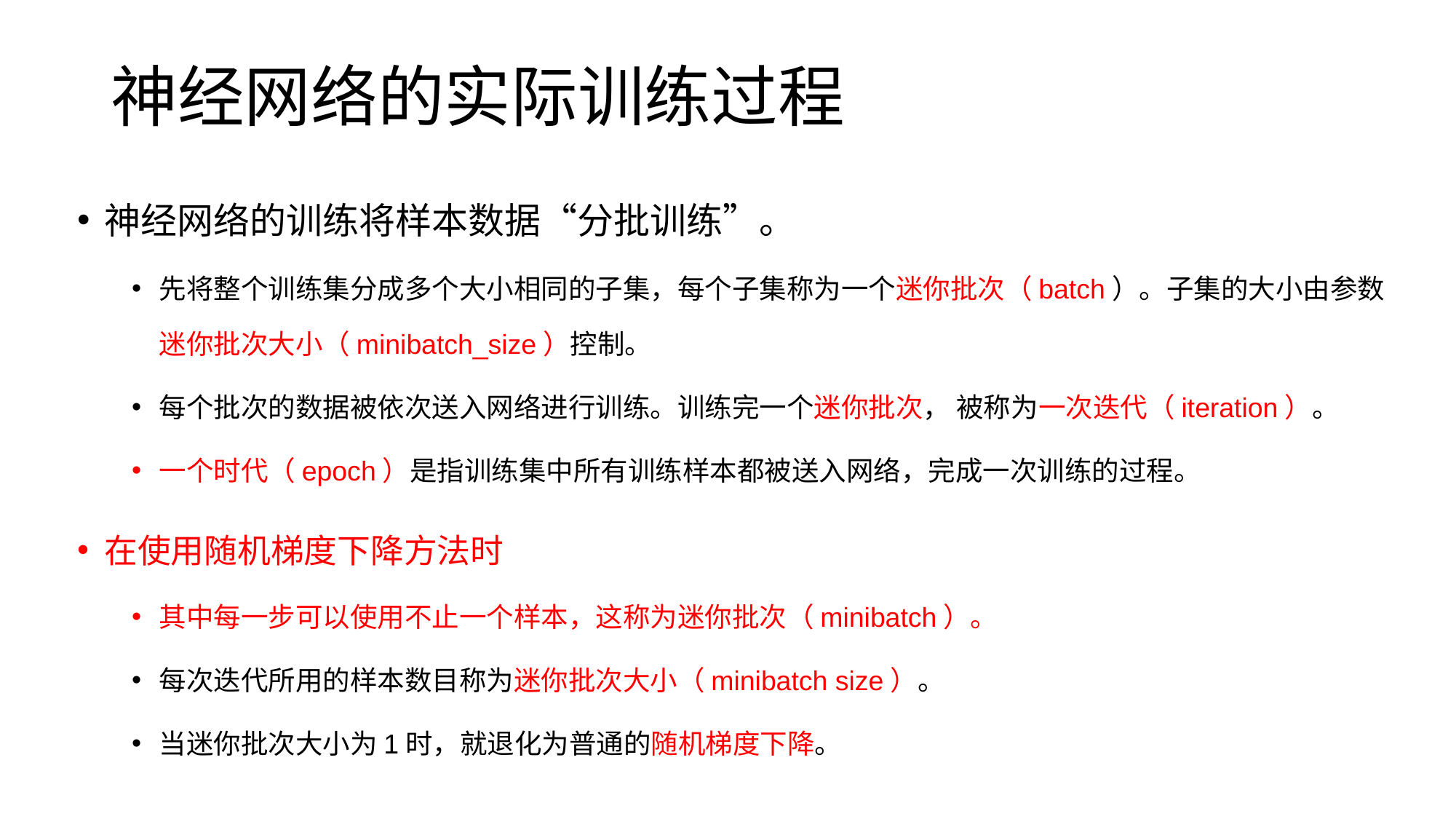

# 神经网络的实际训练过程
神经网络的训练将样本数据“分批训练”。
先将整个训练集分成多个大小相同的子集，每个子集称为一个迷你批次（batch）。子集的大小由参数迷你批次大小（minibatch_size）控制。
每个批次的数据被依次送入网络进行训练。训练完一个迷你批次， 被称为一次迭代（iteration）。
一个时代（epoch）是指训练集中所有训练样本都被送入网络，完成一次训练的过程。
在使用随机梯度下降方法时
其中每一步可以使用不止一个样本，这称为迷你批次（minibatch）。
每次迭代所用的样本数目称为迷你批次大小（minibatch size）。
当迷你批次大小为1时，就退化为普通的随机梯度下降。